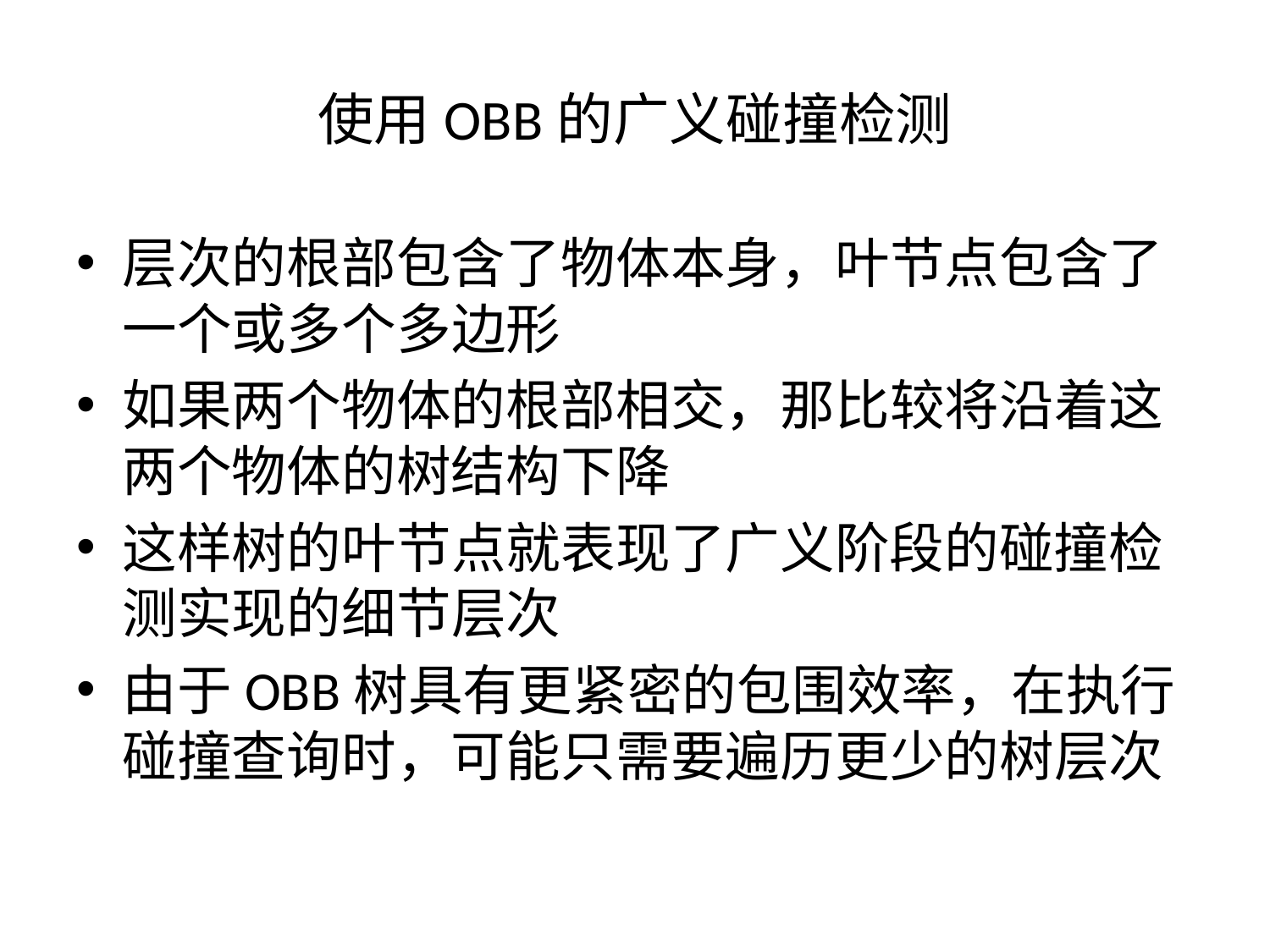

# 使用OBB的广义碰撞检测
层次的根部包含了物体本身，叶节点包含了一个或多个多边形
如果两个物体的根部相交，那比较将沿着这两个物体的树结构下降
这样树的叶节点就表现了广义阶段的碰撞检测实现的细节层次
由于OBB树具有更紧密的包围效率，在执行碰撞查询时，可能只需要遍历更少的树层次